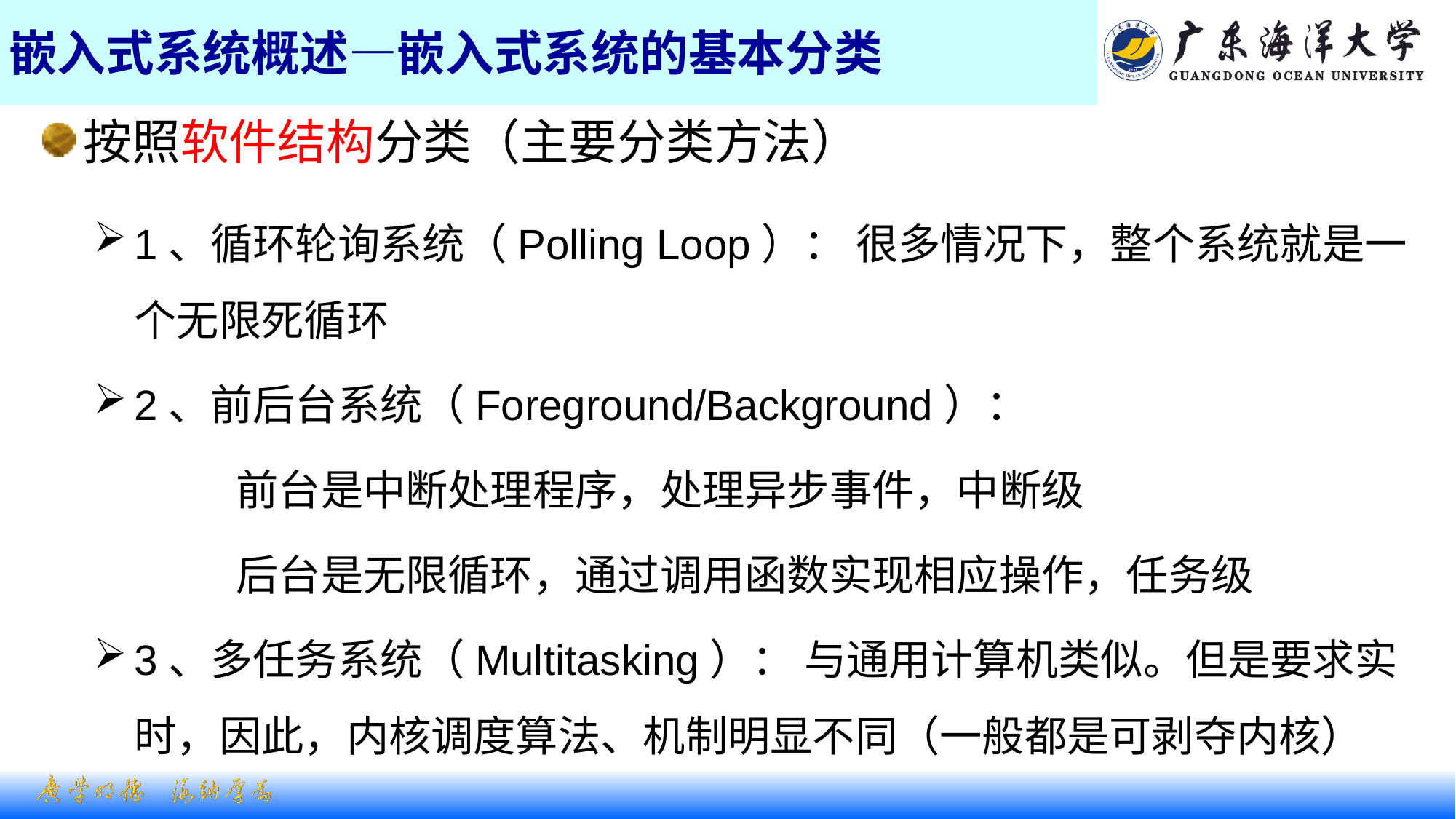

# 嵌入式系统概述—嵌入式系统的基本分类
按照软件结构分类（主要分类方法）

1、循环轮询系统（Polling Loop）： 很多情况下，整个系统就是一个无限死循环
2、前后台系统（Foreground/Background）：
              前台是中断处理程序，处理异步事件，中断级
              后台是无限循环，通过调用函数实现相应操作，任务级
3、多任务系统（Multitasking）： 与通用计算机类似。但是要求实时，因此，内核调度算法、机制明显不同（一般都是可剥夺内核）
41